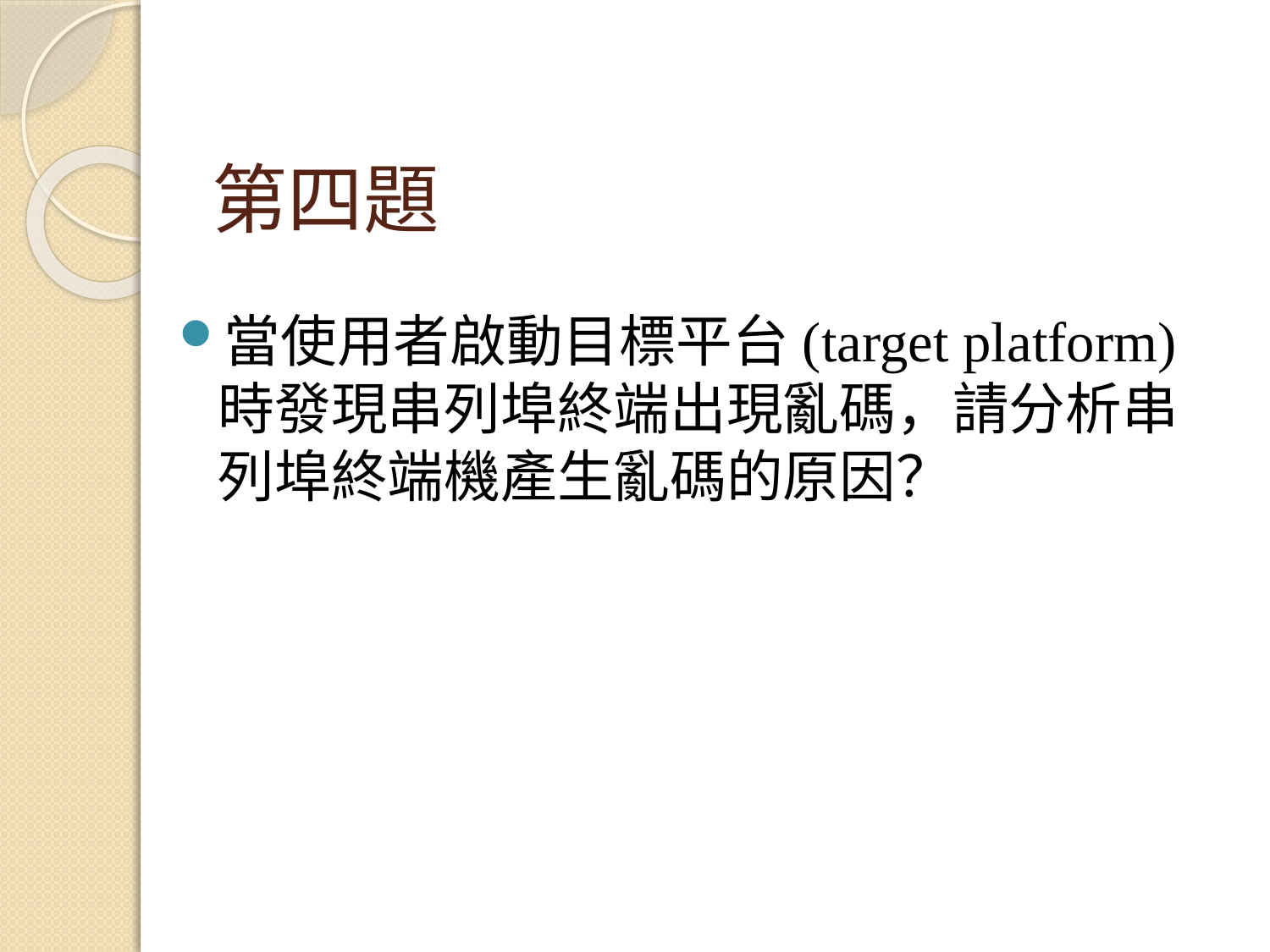

第四題
當使用者啟動目標平台(target platform)時發現串列埠終端出現亂碼，請分析串列埠終端機產生亂碼的原因？